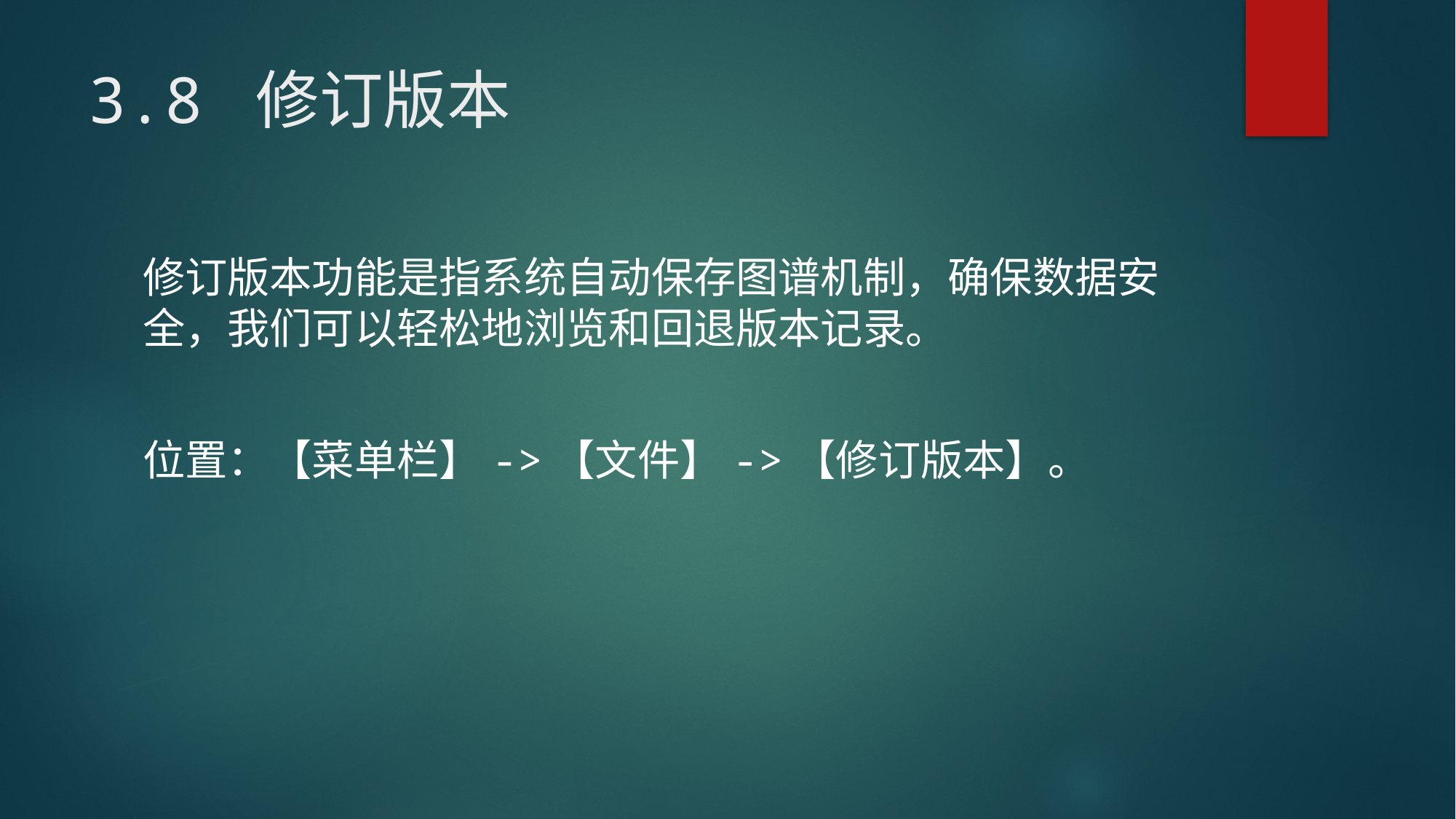

# 3.8 修订版本
修订版本功能是指系统自动保存图谱机制，确保数据安全，我们可以轻松地浏览和回退版本记录。

位置：【菜单栏】->【文件】->【修订版本】。